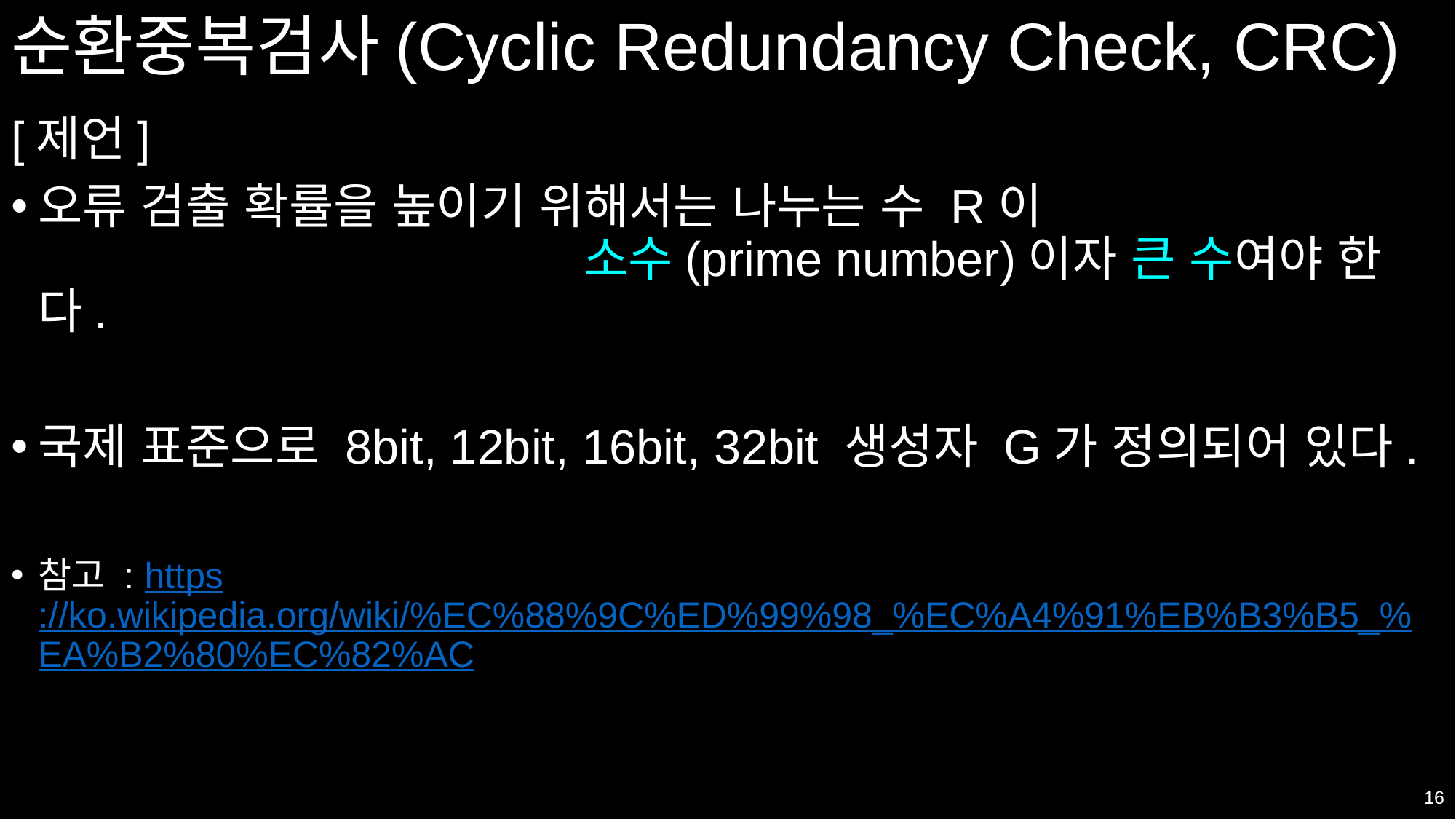

# 순환중복검사(Cyclic Redundancy Check, CRC)
[제언]
오류 검출 확률을 높이기 위해서는 나누는 수 R이			 					소수(prime number)이자 큰 수여야 한다.

국제 표준으로 8bit, 12bit, 16bit, 32bit 생성자 G가 정의되어 있다.

참고 : https://ko.wikipedia.org/wiki/%EC%88%9C%ED%99%98_%EC%A4%91%EB%B3%B5_%EA%B2%80%EC%82%AC

16